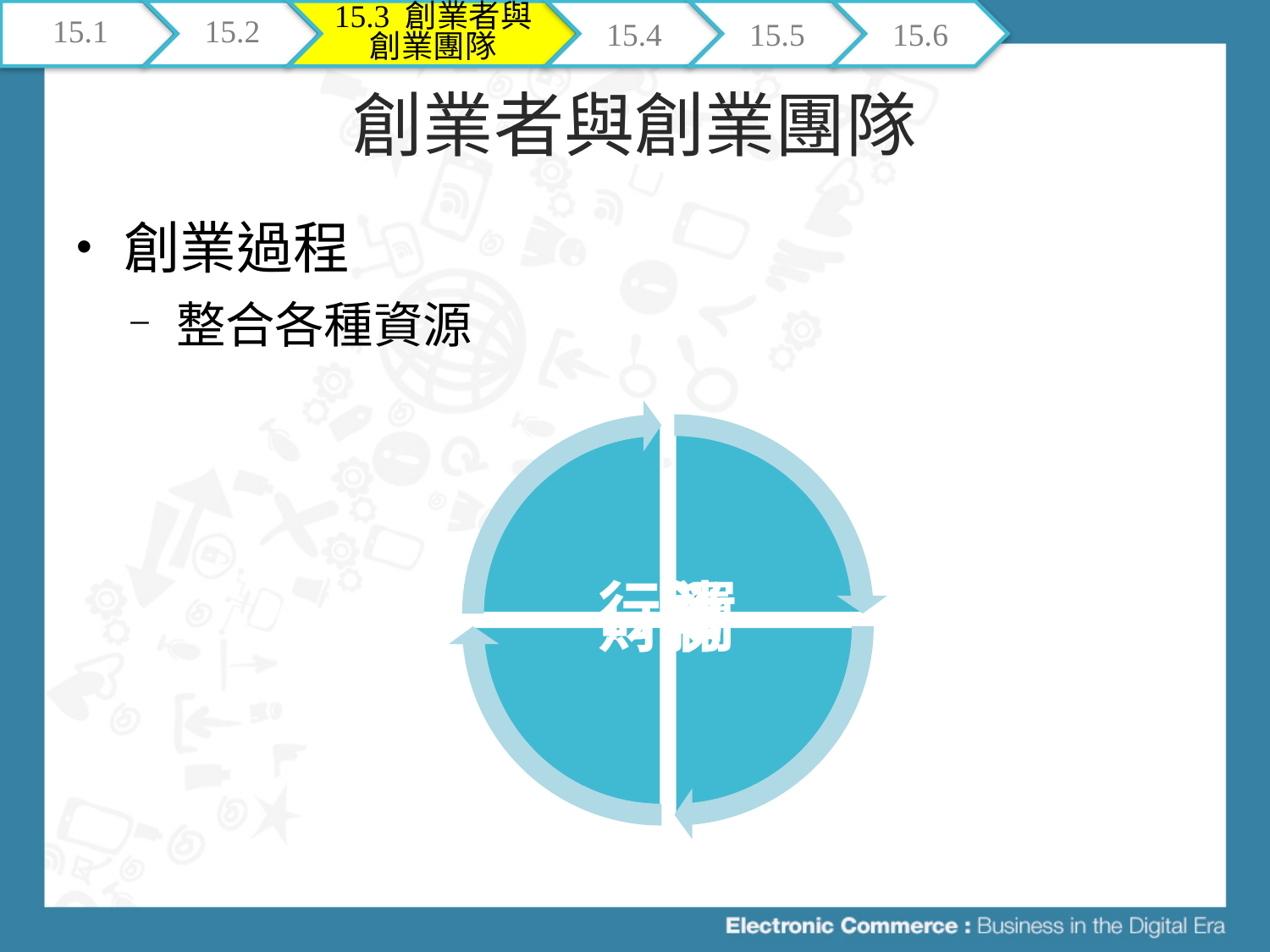

15.1
15.2
15.3 創業者與創業團隊
15.4
15.5
15.6
# 創業者與創業團隊
創業過程
整合各種資源

營運
技術
財務
行銷